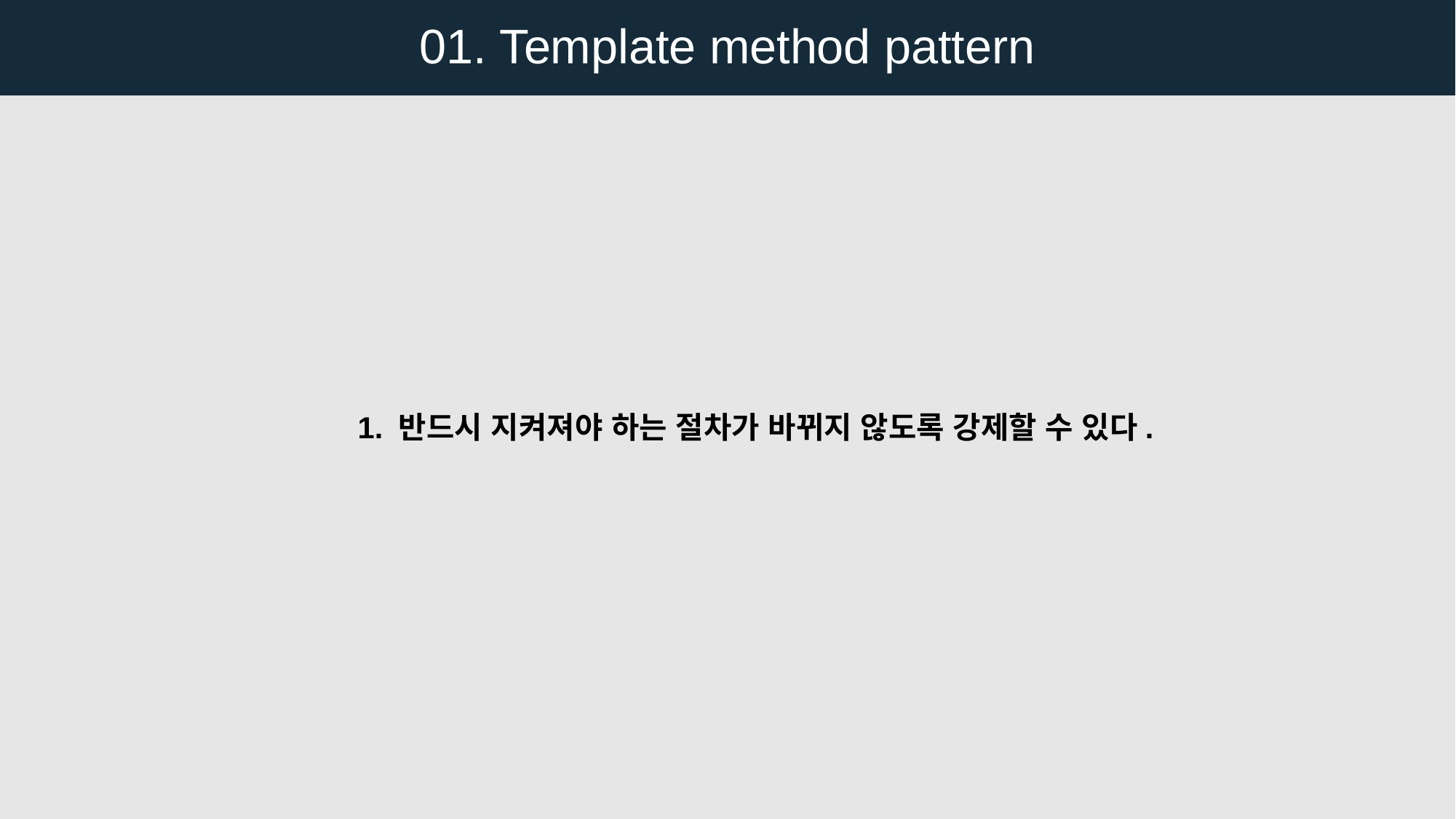

01. Template method pattern
1. 반드시 지켜져야 하는 절차가 바뀌지 않도록 강제할 수 있다.